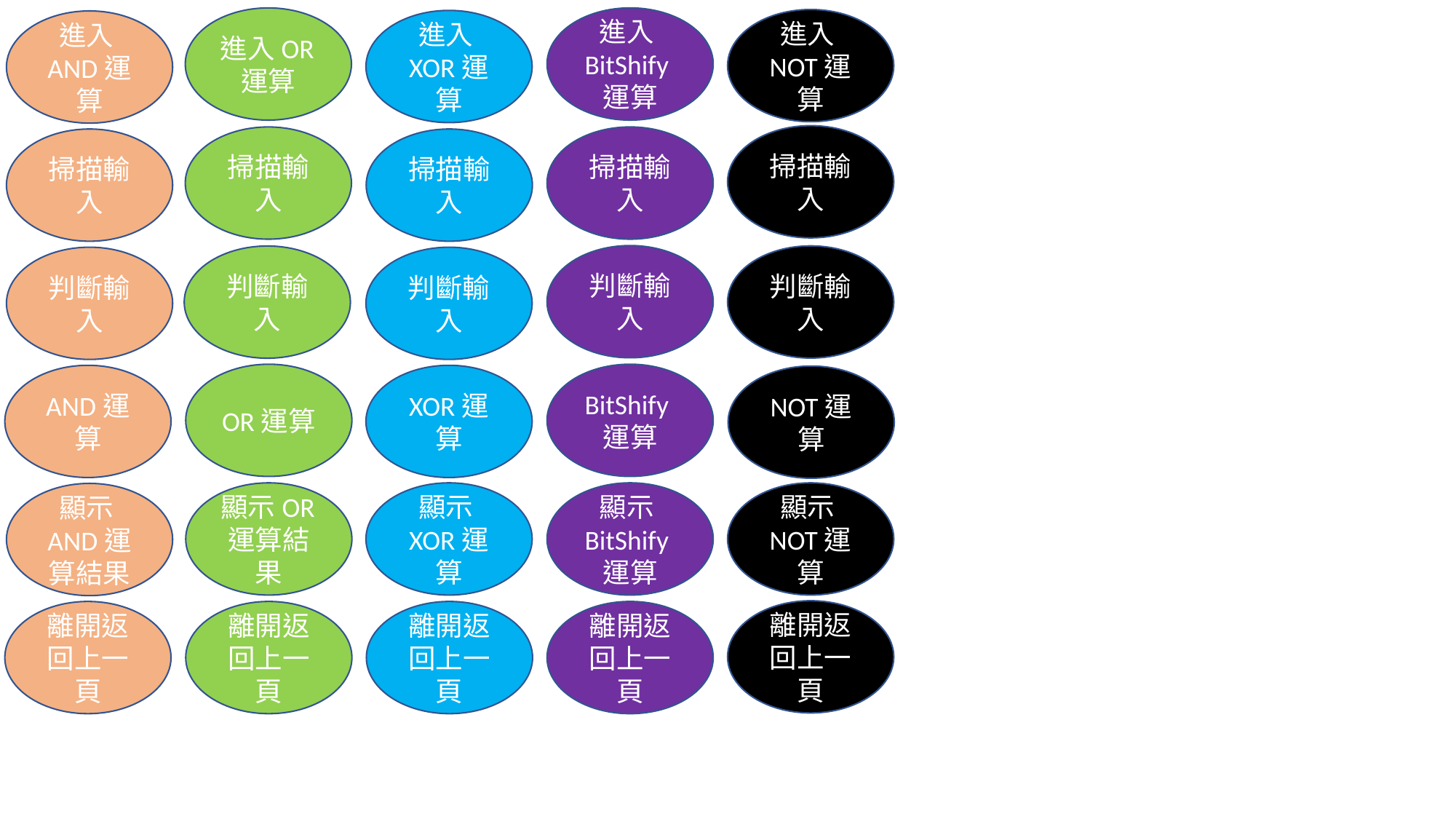

進入BitShify運算
進入OR運算
進入NOT運算
進入XOR運算
進入AND運算
掃描輸入
掃描輸入
掃描輸入
掃描輸入
掃描輸入
判斷輸入
判斷輸入
判斷輸入
判斷輸入
判斷輸入
BitShify運算
OR運算
AND運算
XOR運算
NOT運算
顯示XOR運算
顯示BitShify運算
顯示NOT運算
顯示OR運算結果
顯示AND運算結果
離開返回上一頁
離開返回上一頁
離開返回上一頁
離開返回上一頁
離開返回上一頁